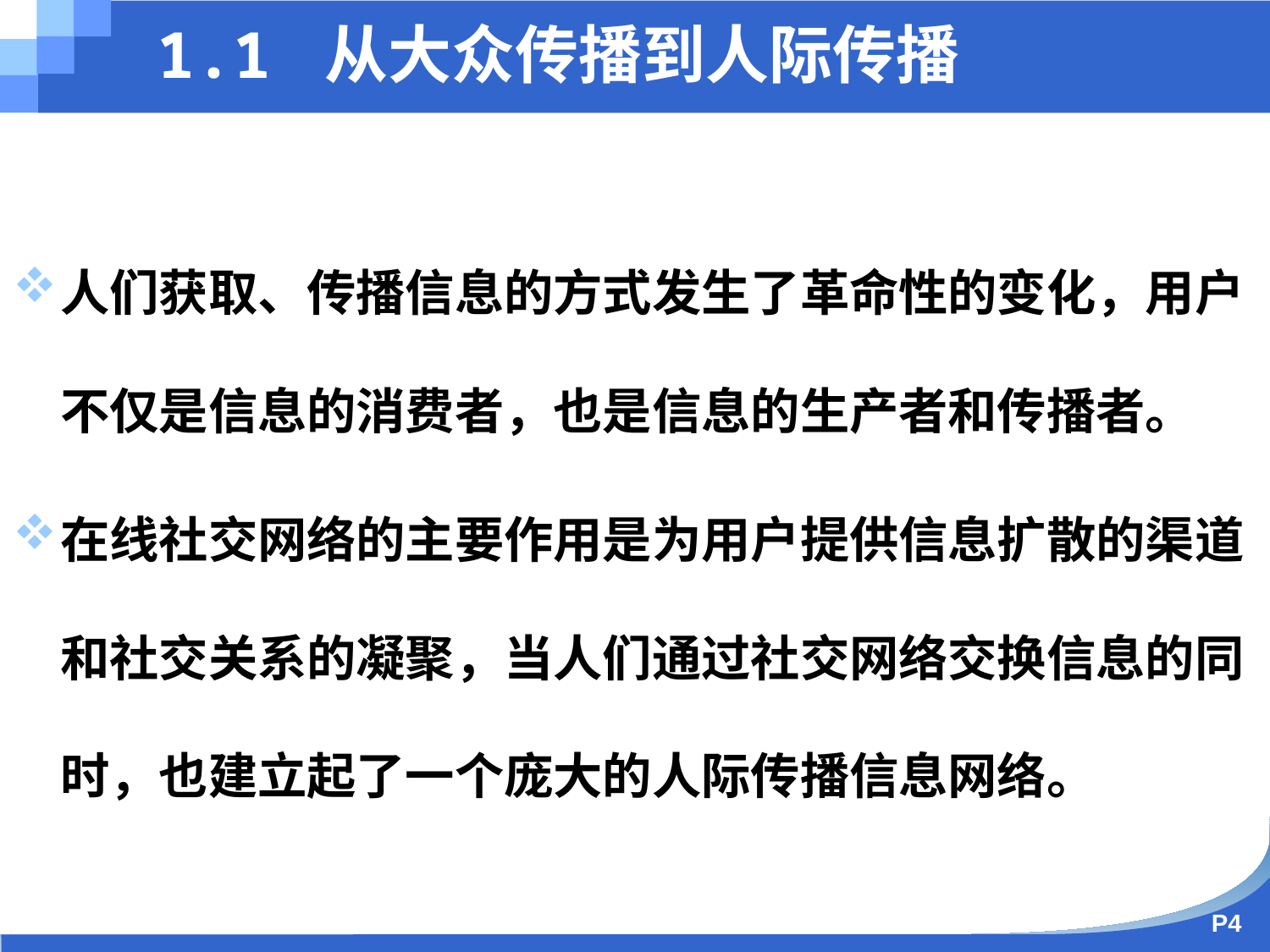

1.1 从大众传播到人际传播
人们获取、传播信息的方式发生了革命性的变化，用户不仅是信息的消费者，也是信息的生产者和传播者。
在线社交网络的主要作用是为用户提供信息扩散的渠道和社交关系的凝聚，当人们通过社交网络交换信息的同时，也建立起了一个庞大的人际传播信息网络。
P4